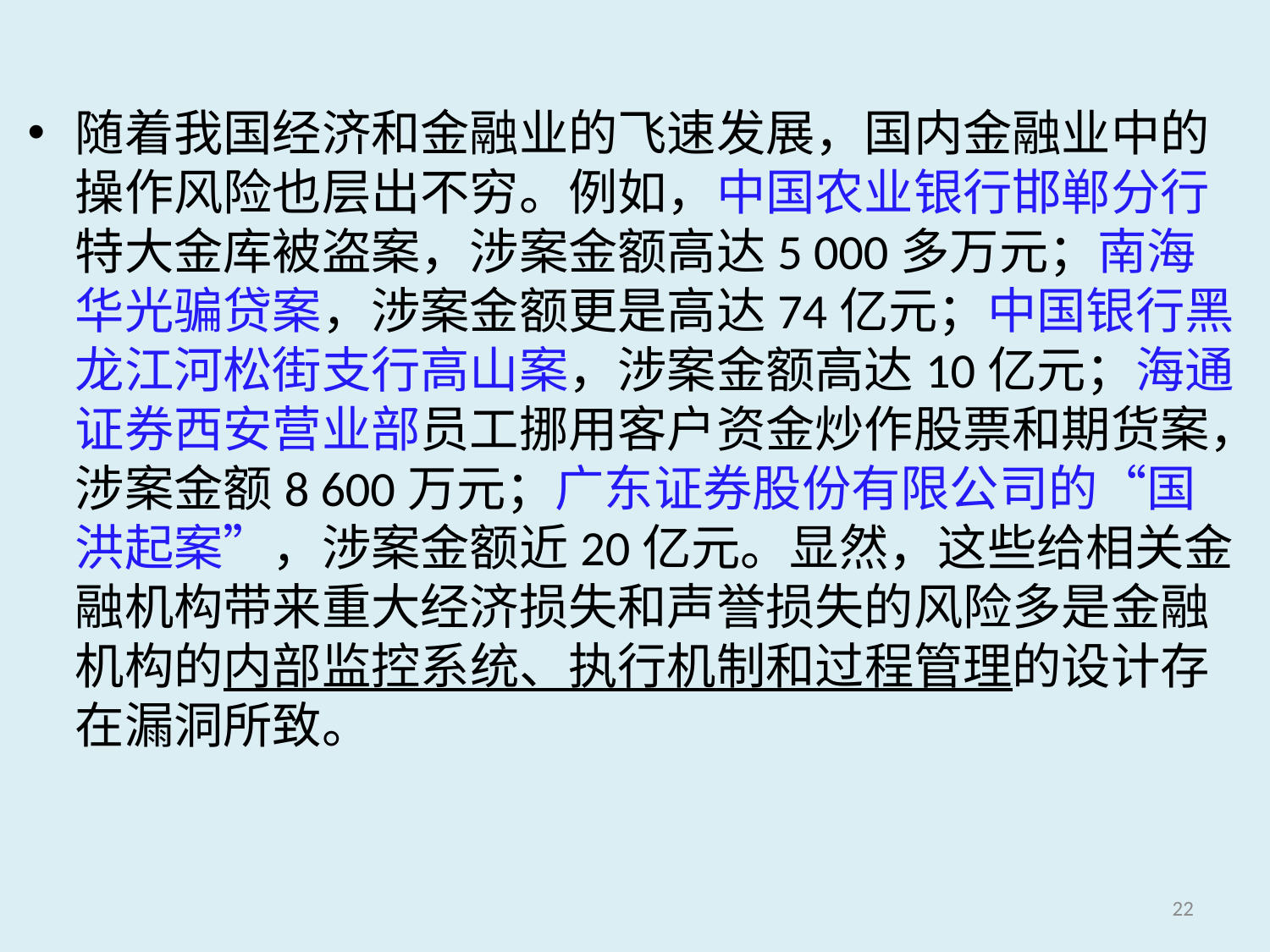

随着我国经济和金融业的飞速发展，国内金融业中的操作风险也层出不穷。例如，中国农业银行邯郸分行特大金库被盗案，涉案金额高达5 000多万元；南海华光骗贷案，涉案金额更是高达74亿元；中国银行黑龙江河松街支行高山案，涉案金额高达10亿元；海通证券西安营业部员工挪用客户资金炒作股票和期货案，涉案金额8 600万元；广东证券股份有限公司的“国洪起案”，涉案金额近20亿元。显然，这些给相关金融机构带来重大经济损失和声誉损失的风险多是金融机构的内部监控系统、执行机制和过程管理的设计存在漏洞所致。

22